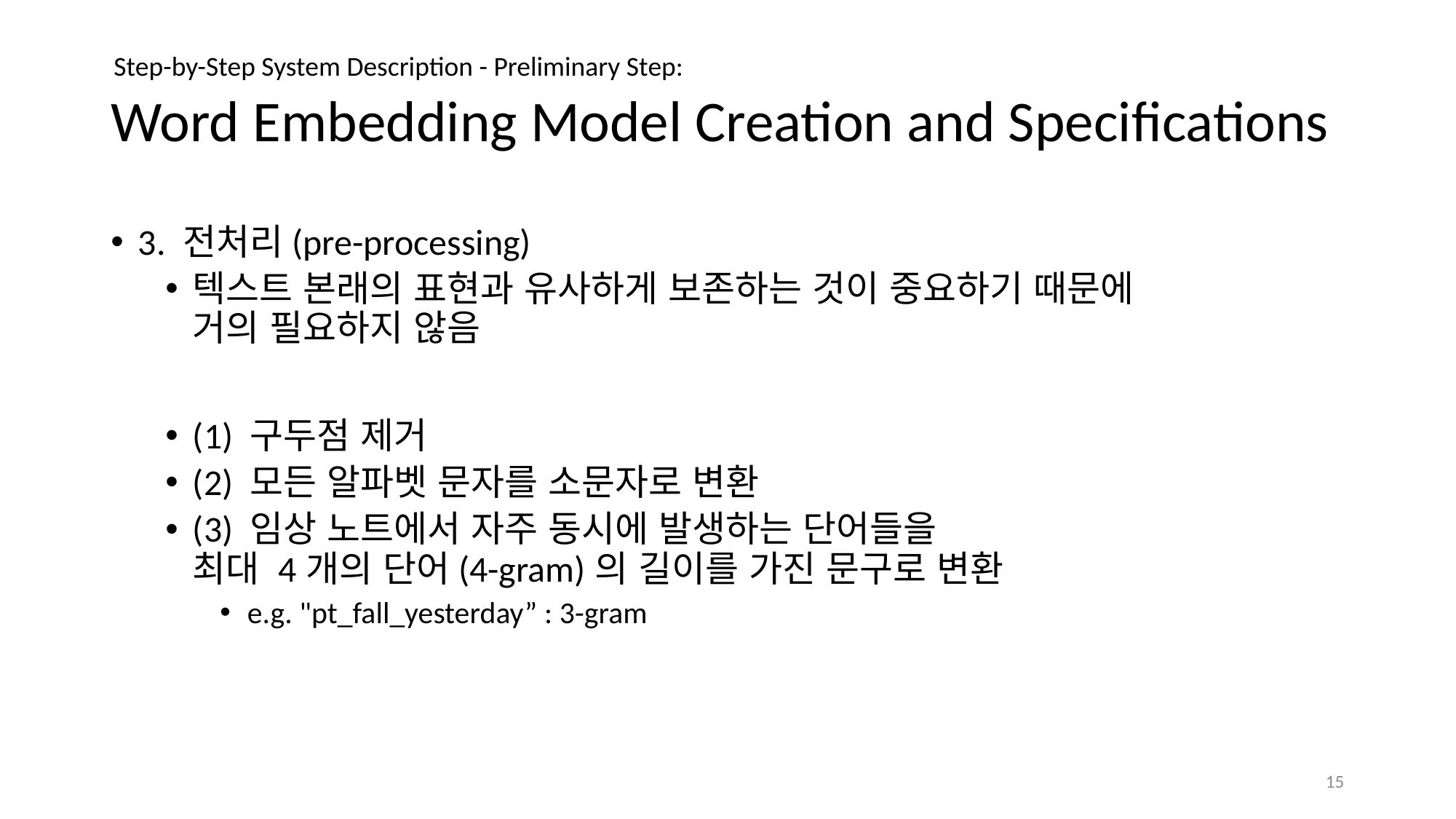

# Word Embedding Model Creation and Specifications
Step-by-Step System Description - Preliminary Step:
3. 전처리(pre-processing)
텍스트 본래의 표현과 유사하게 보존하는 것이 중요하기 때문에
거의 필요하지 않음

(1) 구두점 제거
(2) 모든 알파벳 문자를 소문자로 변환
(3) 임상 노트에서 자주 동시에 발생하는 단어들을
최대 4개의 단어(4-gram)의 길이를 가진 문구로 변환
e.g. "pt_fall_yesterday” : 3-gram
15